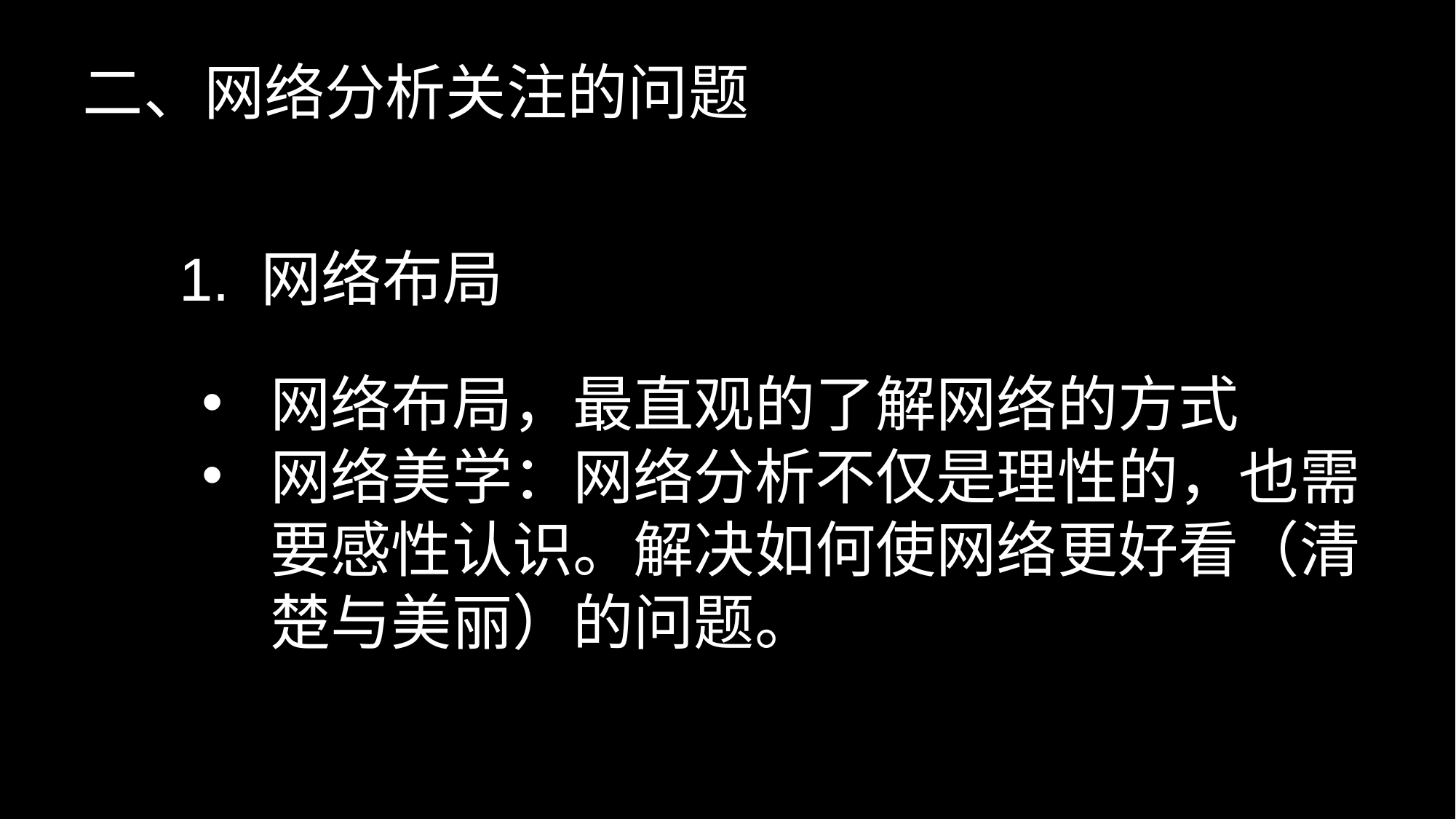

二、网络分析关注的问题
1. 网络布局
网络布局，最直观的了解网络的方式
网络美学：网络分析不仅是理性的，也需要感性认识。解决如何使网络更好看（清楚与美丽）的问题。